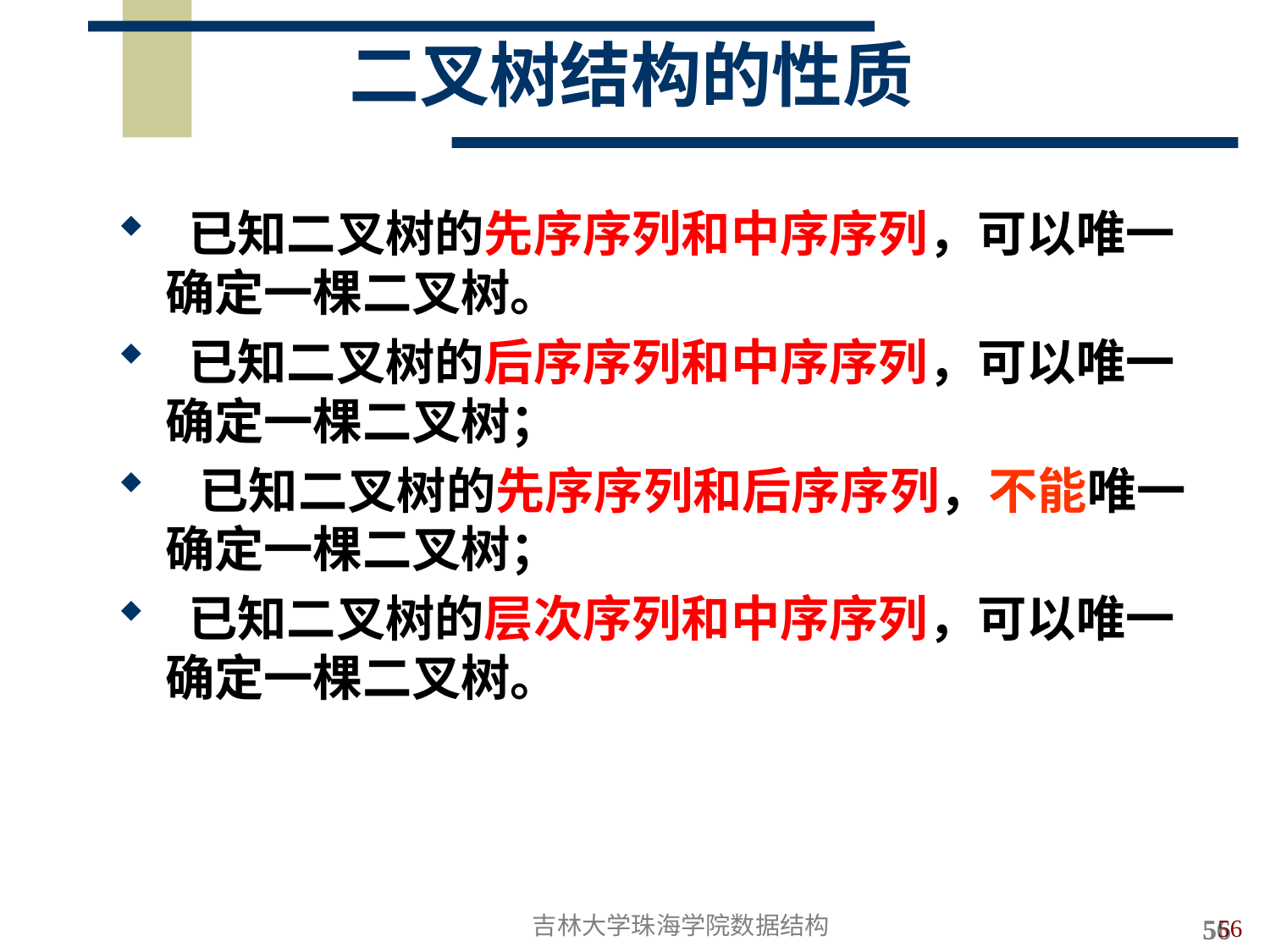

二叉树结构的性质
 已知二叉树的先序序列和中序序列，可以唯一确定一棵二叉树。
 已知二叉树的后序序列和中序序列，可以唯一确定一棵二叉树；
  已知二叉树的先序序列和后序序列，不能唯一确定一棵二叉树；
 已知二叉树的层次序列和中序序列，可以唯一确定一棵二叉树。

吉林大学珠海学院数据结构
56